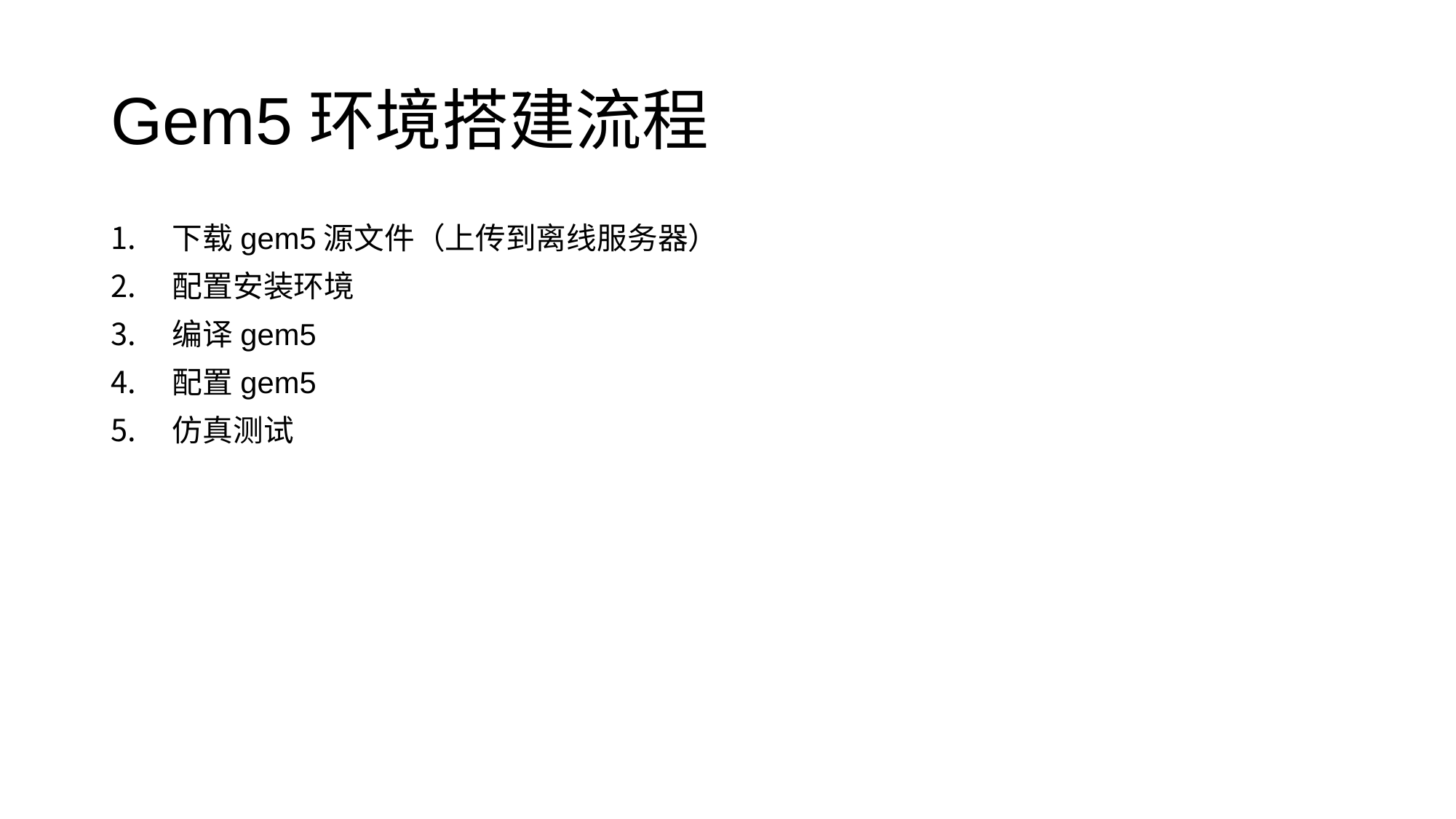

# Gem5环境搭建流程
下载gem5源文件（上传到离线服务器）
配置安装环境
编译gem5
配置gem5
仿真测试